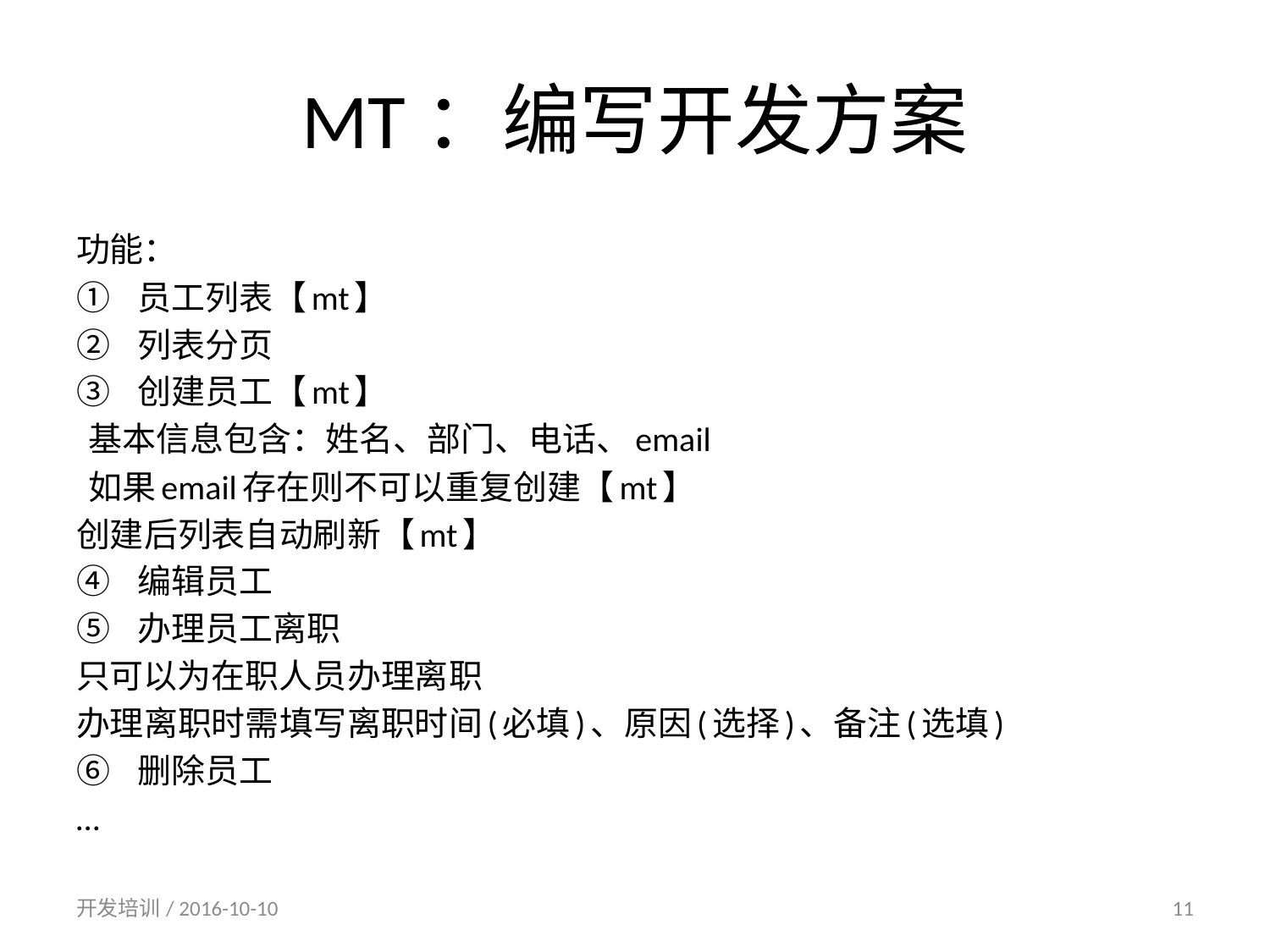

# MT：编写开发方案
功能：
员工列表【mt】
列表分页
创建员工【mt】
 基本信息包含：姓名、部门、电话、email
 如果email存在则不可以重复创建【mt】
创建后列表自动刷新【mt】
编辑员工
办理员工离职
只可以为在职人员办理离职
办理离职时需填写离职时间(必填)、原因(选择)、备注(选填)
删除员工
…
开发培训/ 2016-10-10
11